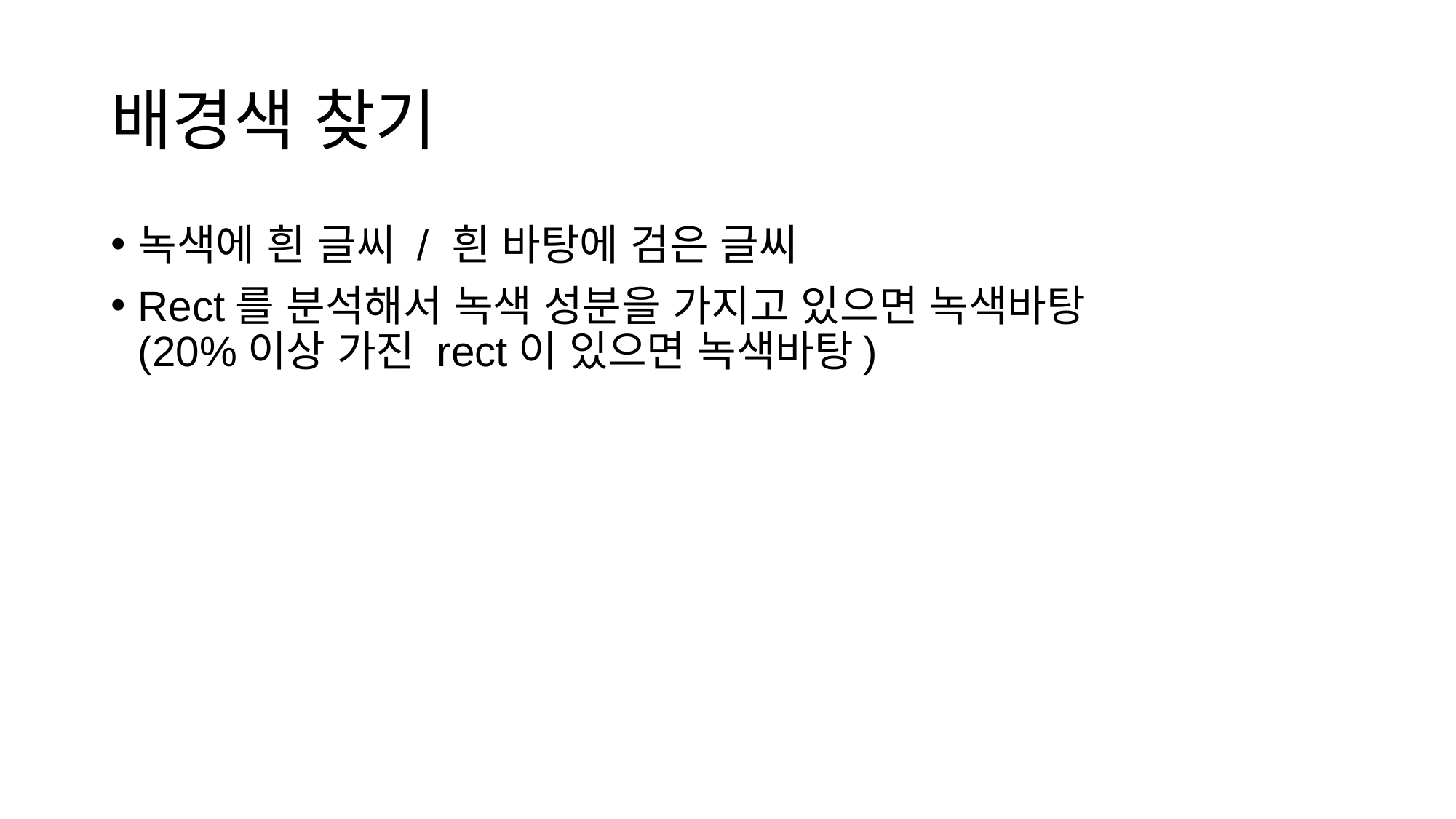

# 배경색 찾기
녹색에 흰 글씨 / 흰 바탕에 검은 글씨
Rect를 분석해서 녹색 성분을 가지고 있으면 녹색바탕
(20%이상 가진 rect이 있으면 녹색바탕)